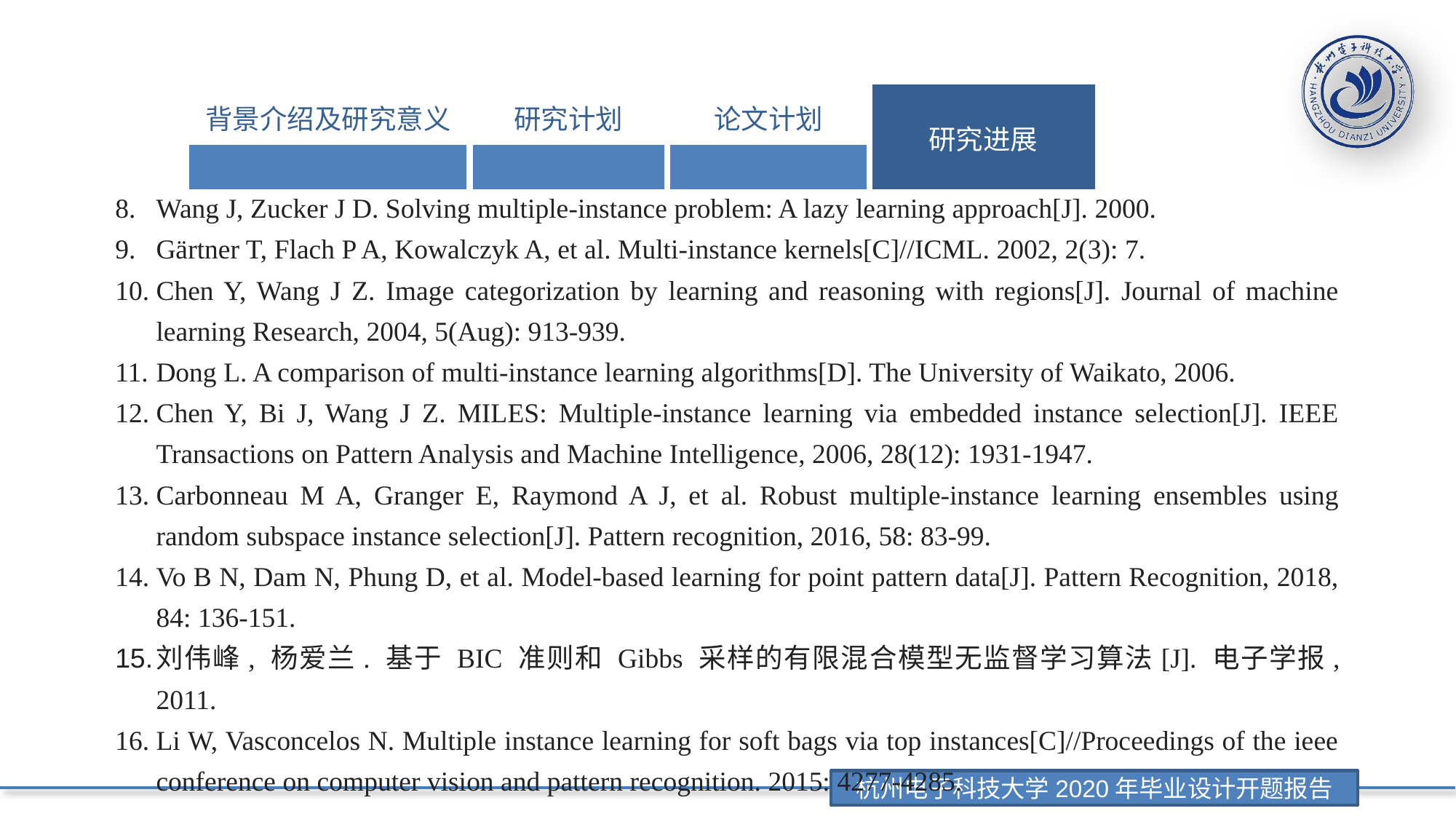

| 背景介绍及研究意义 | 研究计划 | 论文计划 | 研究进展 |
| --- | --- | --- | --- |
|  |  |  |  |
Wang J, Zucker J D. Solving multiple-instance problem: A lazy learning approach[J]. 2000.
Gärtner T, Flach P A, Kowalczyk A, et al. Multi-instance kernels[C]//ICML. 2002, 2(3): 7.
Chen Y, Wang J Z. Image categorization by learning and reasoning with regions[J]. Journal of machine learning Research, 2004, 5(Aug): 913-939.
Dong L. A comparison of multi-instance learning algorithms[D]. The University of Waikato, 2006.
Chen Y, Bi J, Wang J Z. MILES: Multiple-instance learning via embedded instance selection[J]. IEEE Transactions on Pattern Analysis and Machine Intelligence, 2006, 28(12): 1931-1947.
Carbonneau M A, Granger E, Raymond A J, et al. Robust multiple-instance learning ensembles using random subspace instance selection[J]. Pattern recognition, 2016, 58: 83-99.
Vo B N, Dam N, Phung D, et al. Model-based learning for point pattern data[J]. Pattern Recognition, 2018, 84: 136-151.
刘伟峰, 杨爱兰. 基于 BIC 准则和 Gibbs 采样的有限混合模型无监督学习算法[J]. 电子学报, 2011.
Li W, Vasconcelos N. Multiple instance learning for soft bags via top instances[C]//Proceedings of the ieee conference on computer vision and pattern recognition. 2015: 4277-4285.